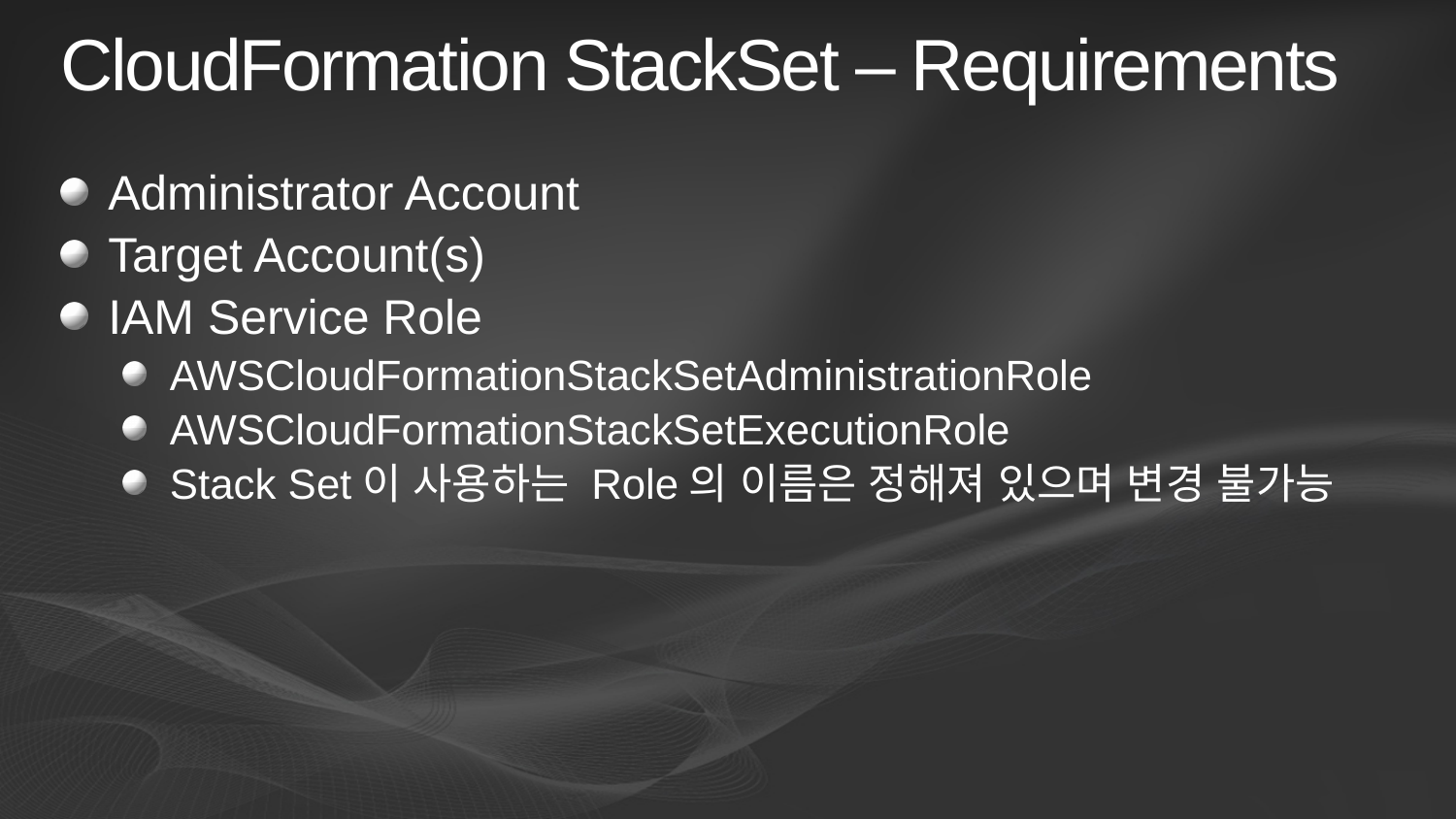

# CloudFormation StackSet – Requirements
Administrator Account
Target Account(s)
IAM Service Role
AWSCloudFormationStackSetAdministrationRole
AWSCloudFormationStackSetExecutionRole
Stack Set이 사용하는 Role의 이름은 정해져 있으며 변경 불가능